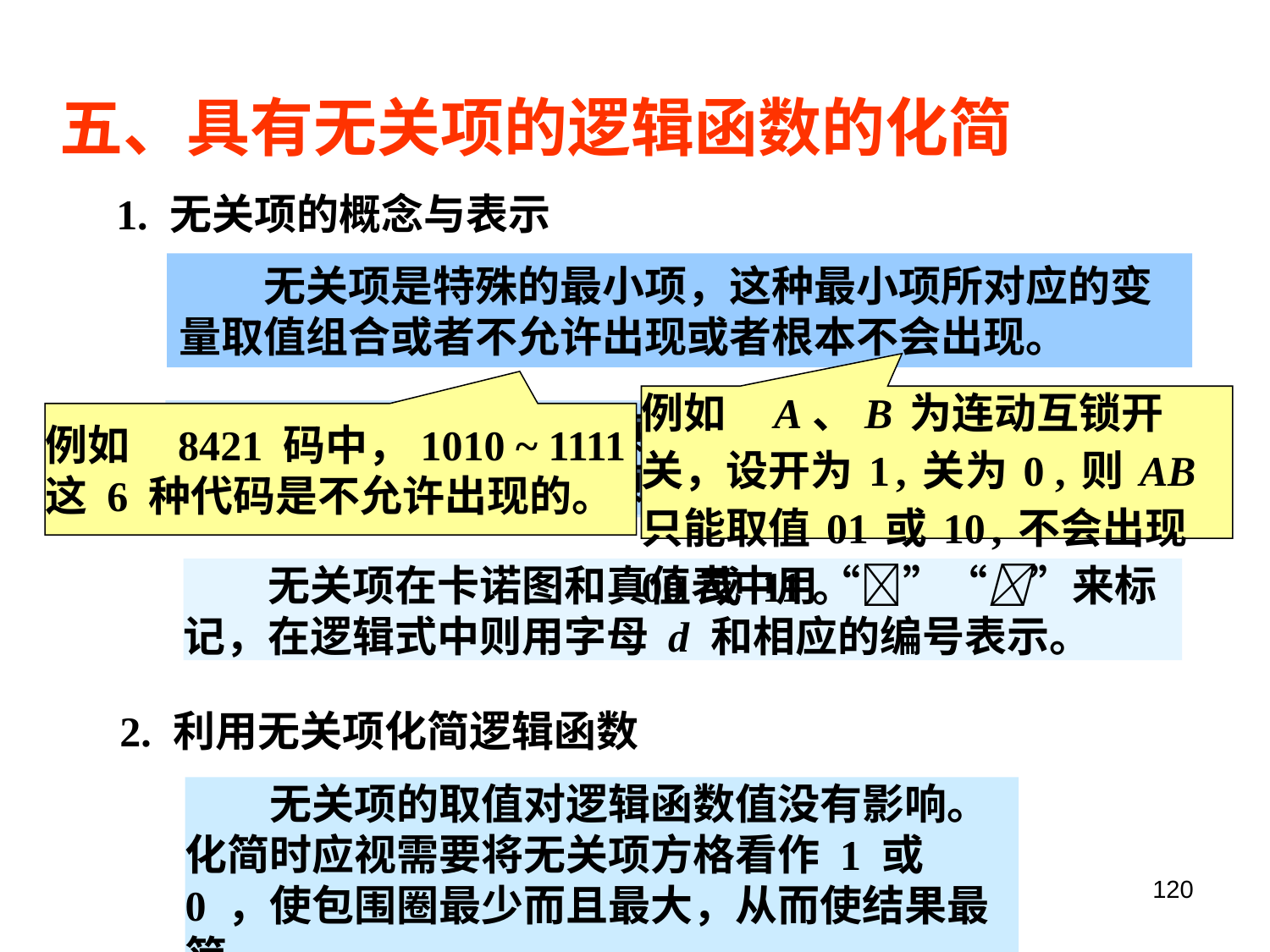

# 五、具有无关项的逻辑函数的化简
1. 无关项的概念与表示
　　无关项是特殊的最小项，这种最小项所对应的变量取值组合或者不允许出现或者根本不会出现。
例如    A、B 为连动互锁开关，设开为 1 , 关为 0 , 则 AB 只能取值 01 或 10 , 不会出现 00 或 11。
例如    8421 码中，1010 ~ 1111这 6 种代码是不允许出现的。
        不允许出现的无关项又称约束项；客观上不会出现的无关项又称随意项。
        约束项和随意项都不会在逻辑函数中出现，所对应函数值视为 1 或 0 都可以，故称无关项。
　　无关项在卡诺图和真值表中用“×”“Φ”来标记，在逻辑式中则用字母 d 和相应的编号表示。
2. 利用无关项化简逻辑函数
　　无关项的取值对逻辑函数值没有影响。化简时应视需要将无关项方格看作 1 或 0 ，使包围圈最少而且最大，从而使结果最简。
合理利用无关项可使逻辑式更简单
120